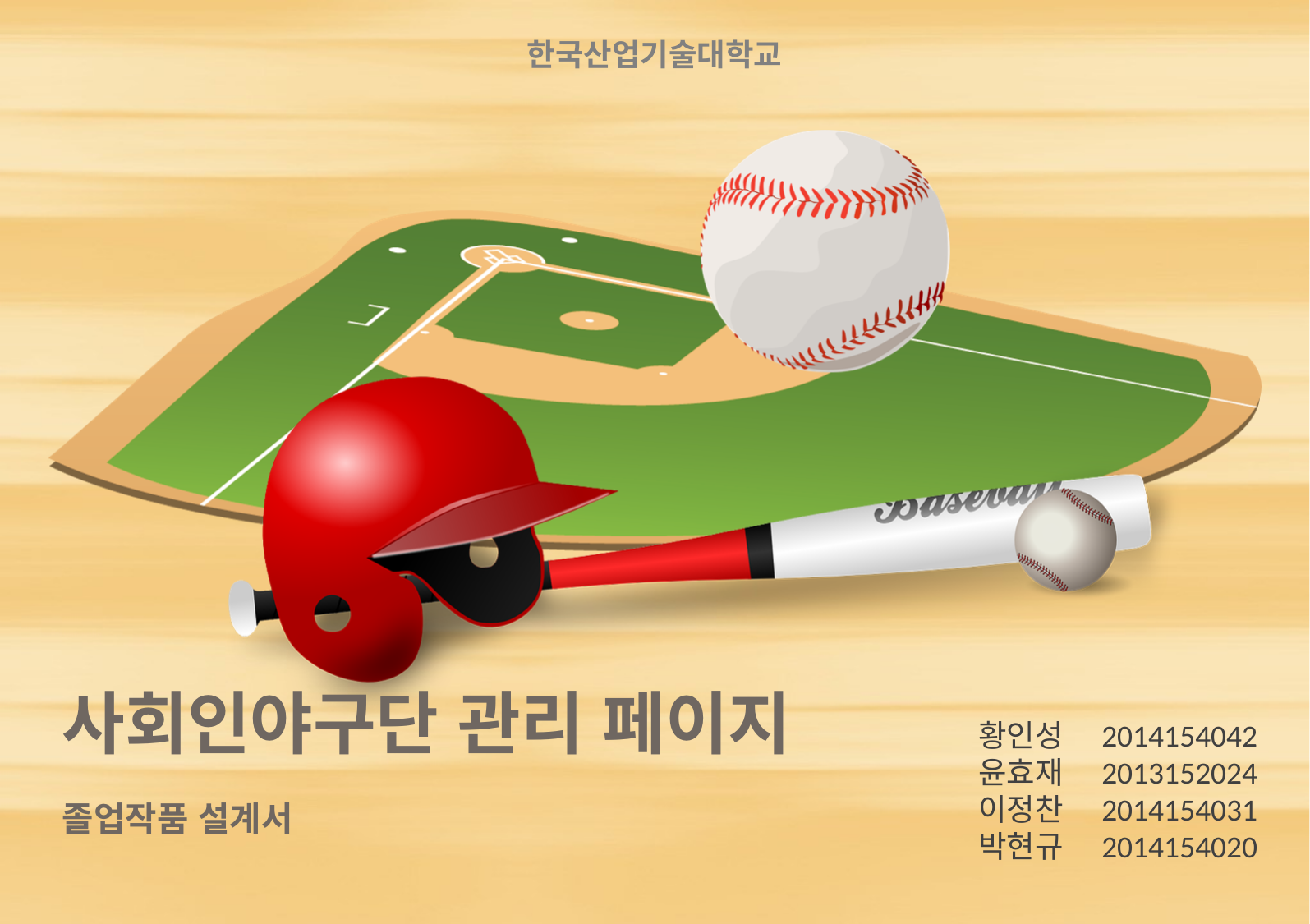

한국산업기술대학교
사회인야구단 관리 페이지
황인성	2014154042
윤효재	2013152024
이정찬	2014154031
박현규	2014154020
졸업작품 설계서